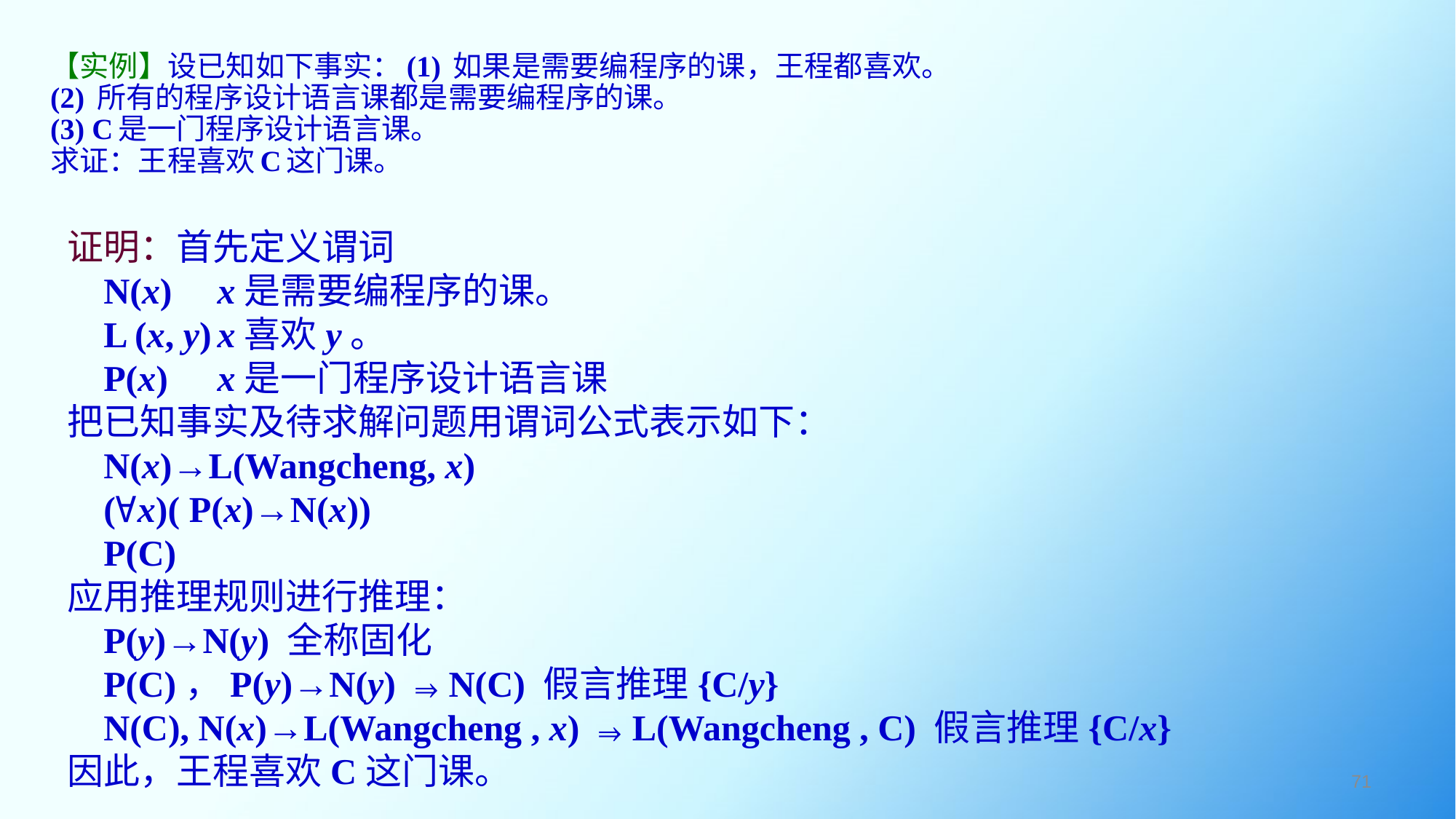

# 【实例】设已知如下事实：(1) 如果是需要编程序的课，王程都喜欢。 (2) 所有的程序设计语言课都是需要编程序的课。 (3) C是一门程序设计语言课。 求证：王程喜欢C这门课。
证明：首先定义谓词
    N(x) 	x是需要编程序的课。
    L (x, y)	x喜欢y。
    P(x) 	x是一门程序设计语言课
把已知事实及待求解问题用谓词公式表示如下：
    N(x)→L(Wangcheng, x)
    (∀x)( P(x)→N(x))
    P(C)
应用推理规则进行推理：
    P(y)→N(y) 全称固化
    P(C)，P(y)→N(y) ⇒N(C) 假言推理{C/y}
    N(C), N(x)→L(Wangcheng , x) ⇒L(Wangcheng , C) 假言推理{C/x}
因此，王程喜欢C这门课。
71